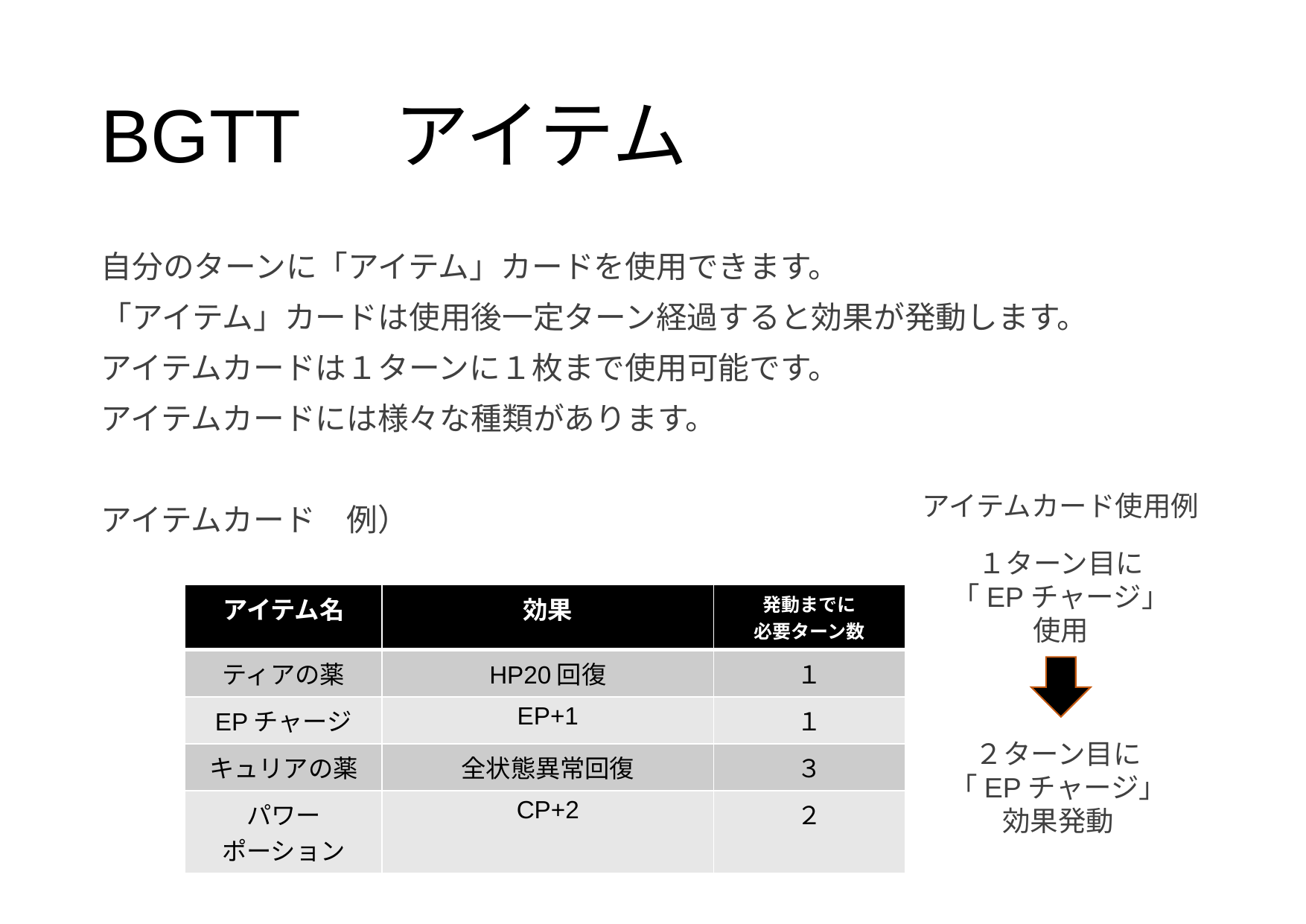

# BGTT　アイテム
自分のターンに「アイテム」カードを使用できます。
「アイテム」カードは使用後一定ターン経過すると効果が発動します。
アイテムカードは１ターンに１枚まで使用可能です。
アイテムカードには様々な種類があります。

アイテムカード　例）

アイテムカード使用例
１ターン目に
「EPチャージ」
使用
| アイテム名 | 効果 | 発動までに 必要ターン数 |
| --- | --- | --- |
| ティアの薬 | HP20回復 | １ |
| EPチャージ | EP+1 | １ |
| キュリアの薬 | 全状態異常回復 | ３ |
| パワー ポーション | CP+2 | ２ |

２ターン目に
「EPチャージ」
効果発動